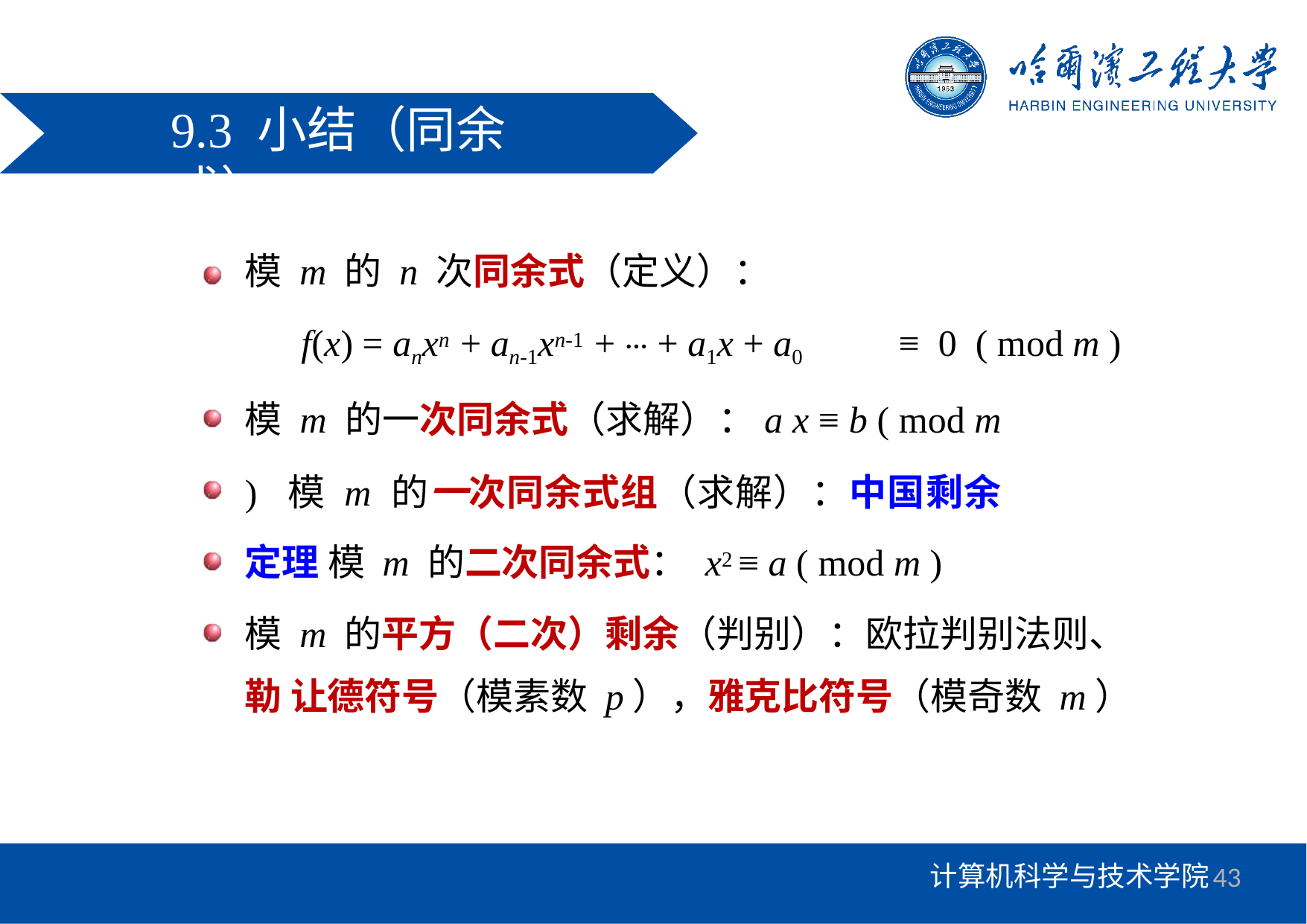

# 9.3 小结（同余式）
模 m 的 n 次同余式（定义）：
f(x) = anxn  + an-1xn-1  + ⋯ + a1x + a0	≡	0	( mod m )
模 m 的一次同余式（求解）：a x ≡ b ( mod m )  模 m 的一次同余式组（求解）：中国剩余定理 模 m 的二次同余式： x2 ≡ a ( mod m )
模 m 的平方（二次）剩余（判别）：欧拉判别法则、勒 让德符号（模素数 p），雅克比符号（模奇数 m）

43